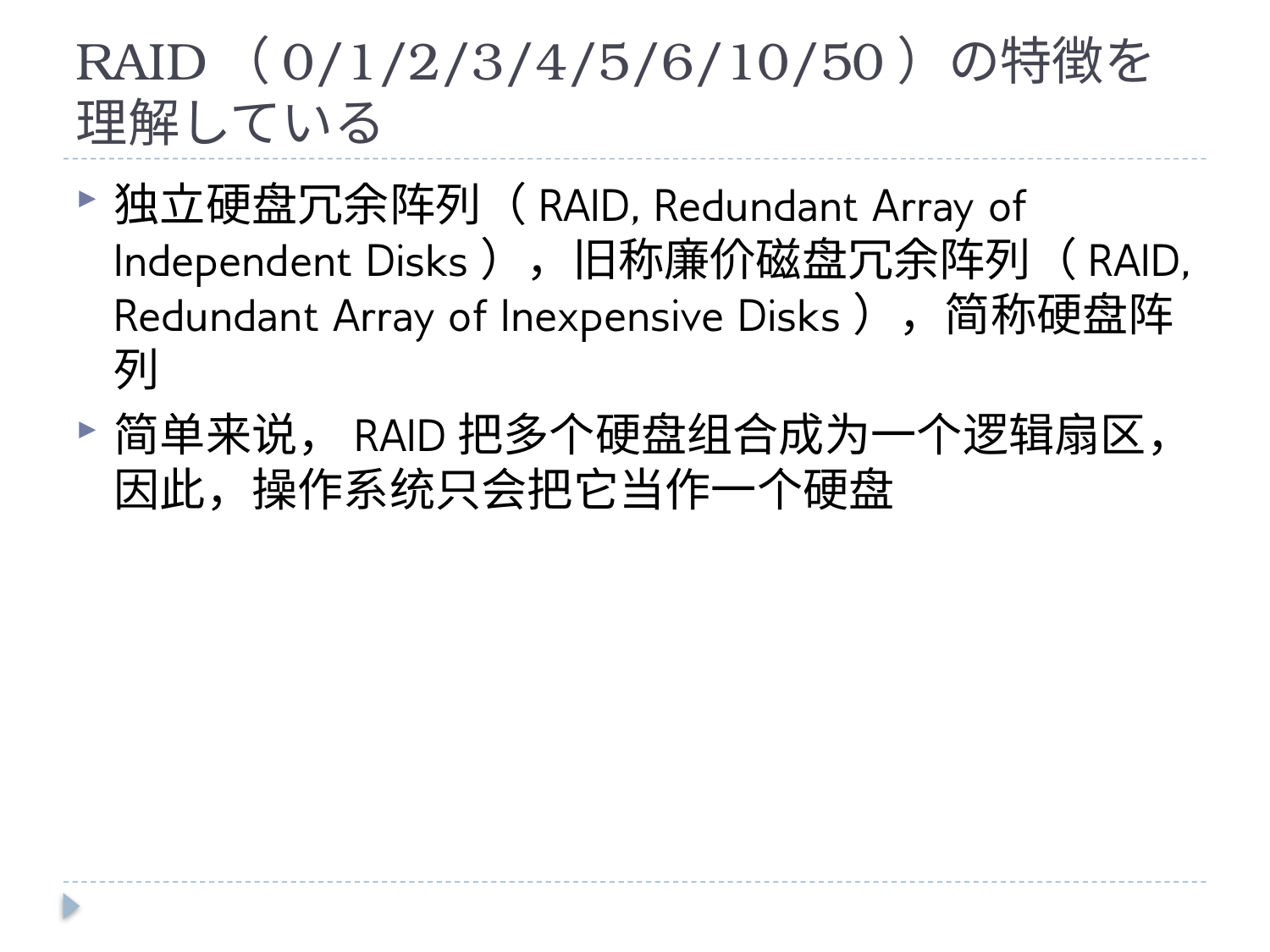

# RAID（0/1/2/3/4/5/6/10/50）の特徴を理解している
独立硬盘冗余阵列（RAID, Redundant Array of Independent Disks），旧称廉价磁盘冗余阵列（RAID, Redundant Array of Inexpensive Disks），简称硬盘阵列
简单来说，RAID把多个硬盘组合成为一个逻辑扇区，因此，操作系统只会把它当作一个硬盘